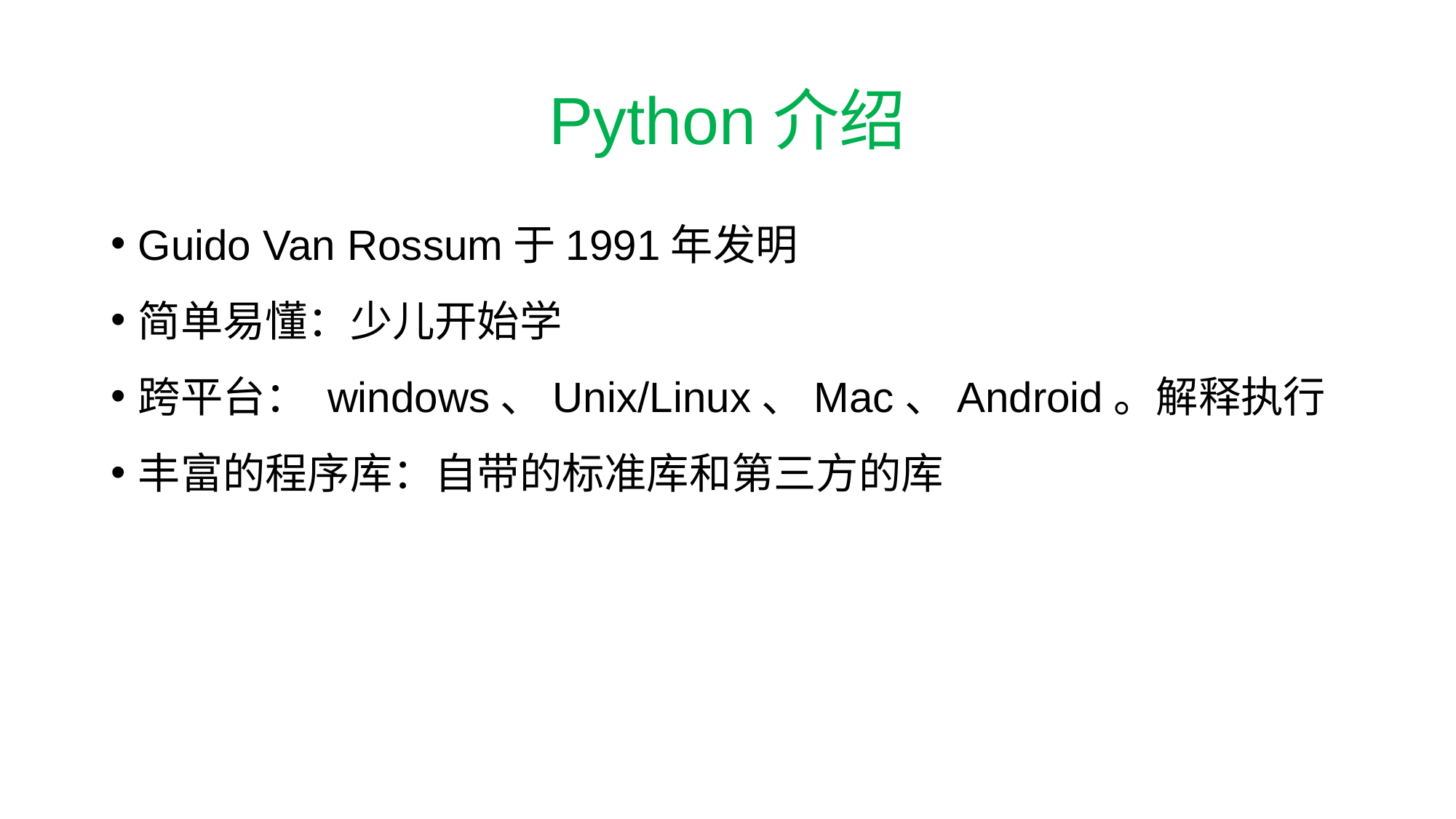

# Python介绍
Guido Van Rossum于1991年发明
简单易懂：少儿开始学
跨平台： windows、Unix/Linux、Mac、Android。解释执行
丰富的程序库：自带的标准库和第三方的库